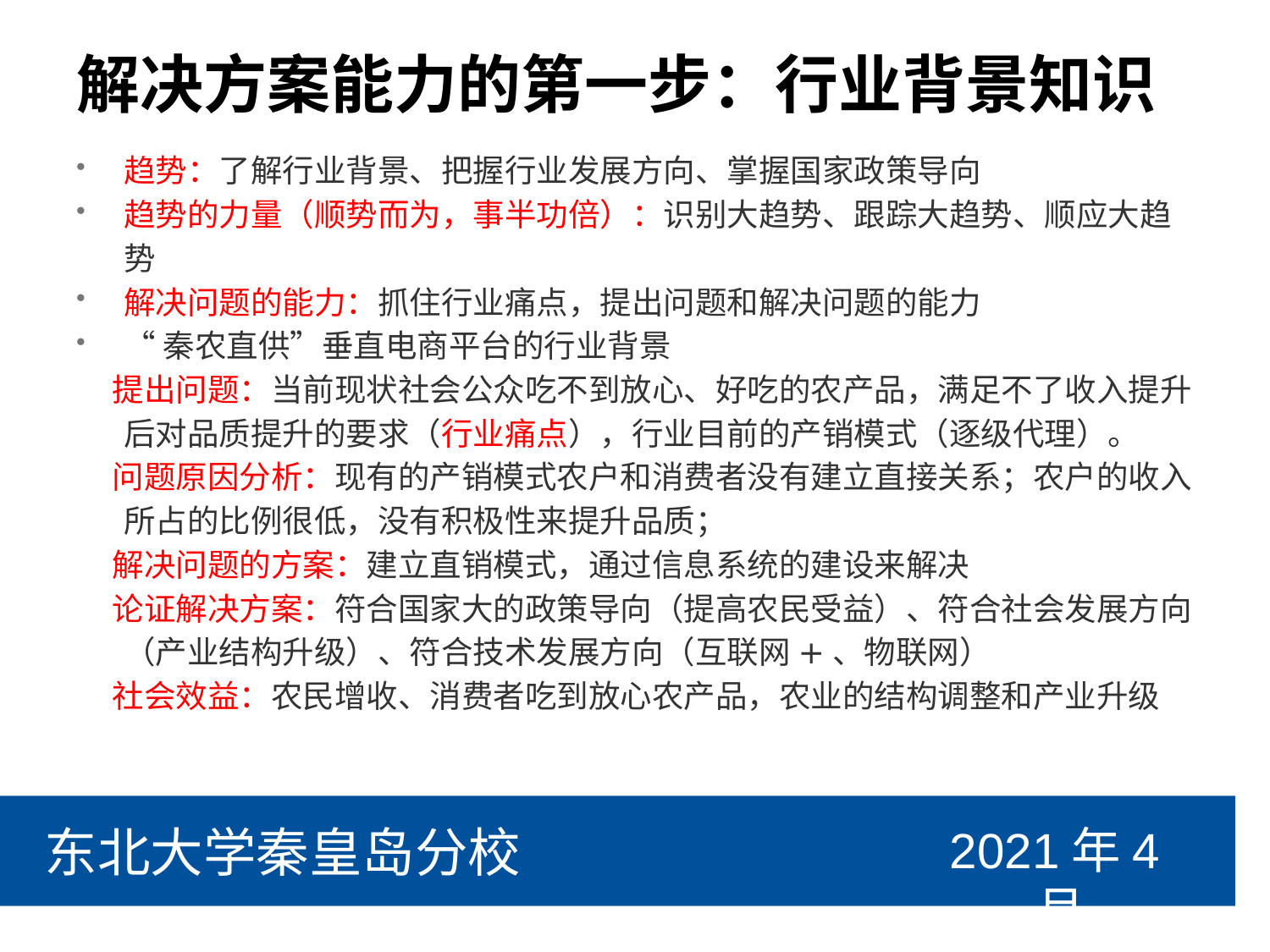

# 解决方案能力的第一步：行业背景知识
趋势：了解行业背景、把握行业发展方向、掌握国家政策导向
趋势的力量（顺势而为，事半功倍）：识别大趋势、跟踪大趋势、顺应大趋势
解决问题的能力：抓住行业痛点，提出问题和解决问题的能力
“秦农直供”垂直电商平台的行业背景
    提出问题：当前现状社会公众吃不到放心、好吃的农产品，满足不了收入提升后对品质提升的要求（行业痛点），行业目前的产销模式（逐级代理）。
    问题原因分析：现有的产销模式农户和消费者没有建立直接关系；农户的收入所占的比例很低，没有积极性来提升品质；
    解决问题的方案：建立直销模式，通过信息系统的建设来解决
    论证解决方案：符合国家大的政策导向（提高农民受益）、符合社会发展方向（产业结构升级）、符合技术发展方向（互联网+、物联网）
    社会效益：农民增收、消费者吃到放心农产品，农业的结构调整和产业升级